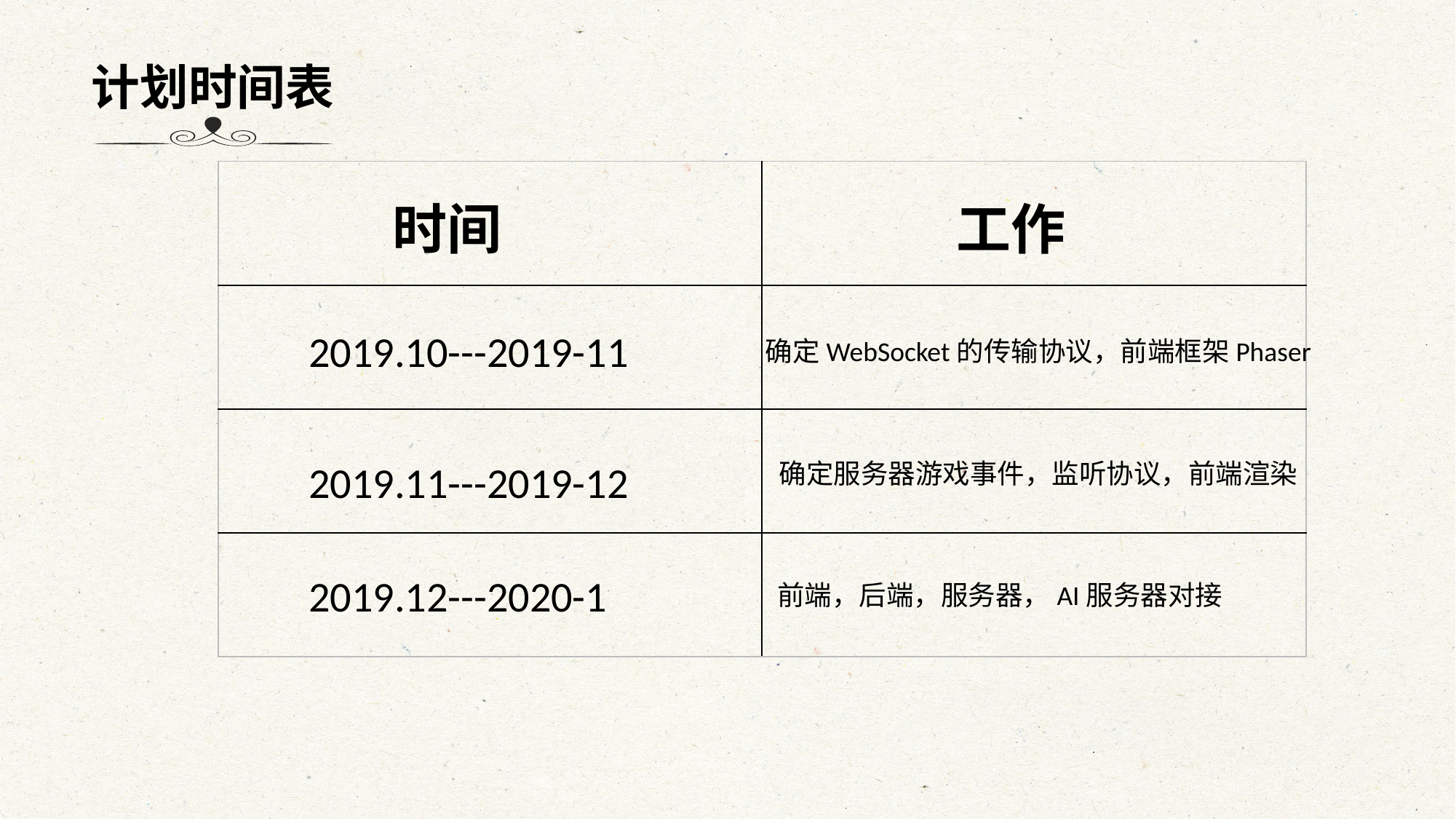

计划时间表

|  |  |
| --- | --- |
|  |  |
|  |  |
|  |  |
时间
工作
2019.10---2019-11
确定WebSocket的传输协议，前端框架Phaser
2019.11---2019-12
确定服务器游戏事件，监听协议，前端渲染
2019.12---2020-1
前端，后端，服务器，AI服务器对接